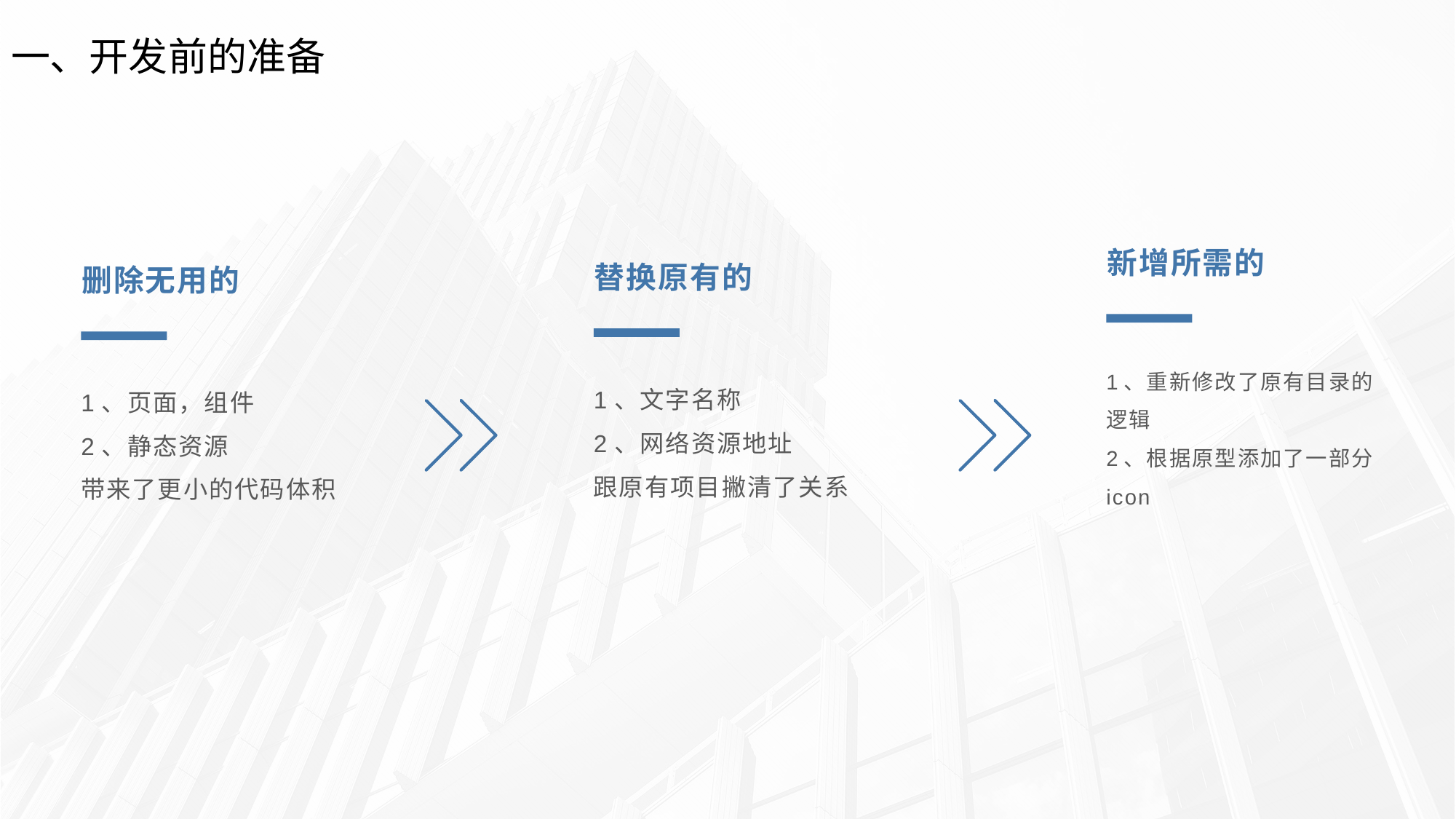

一、开发前的准备

新增所需的

1、重新修改了原有目录的逻辑
2、根据原型添加了一部分icon
替换原有的

1、文字名称
2、网络资源地址
跟原有项目撇清了关系
删除无用的

1、页面，组件
2、静态资源
带来了更小的代码体积